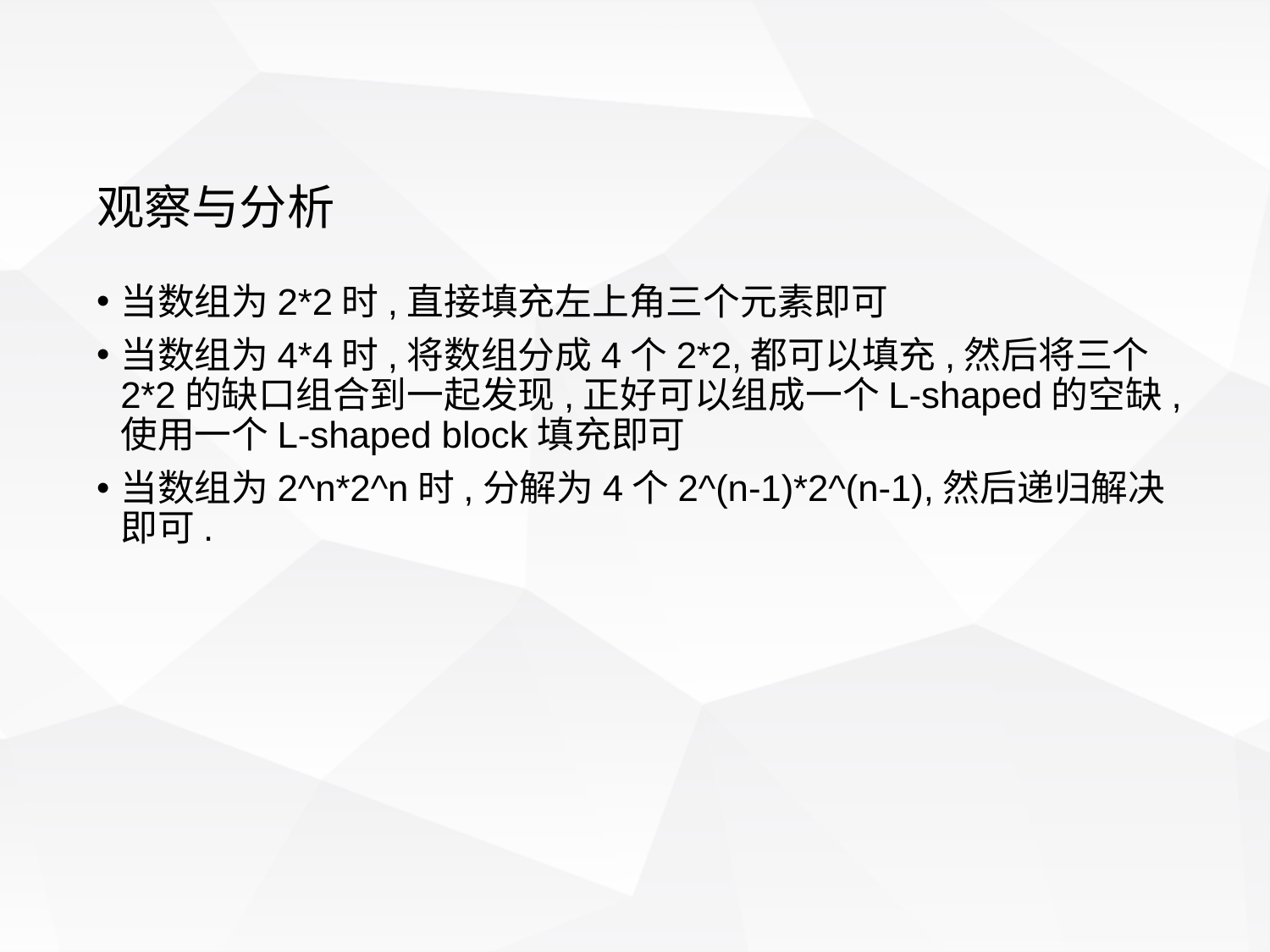

观察与分析
当数组为2*2时,直接填充左上角三个元素即可
当数组为4*4时,将数组分成4个2*2,都可以填充,然后将三个2*2的缺口组合到一起发现,正好可以组成一个L-shaped的空缺,使用一个L-shaped block填充即可
当数组为2^n*2^n时,分解为4个2^(n-1)*2^(n-1),然后递归解决即可.